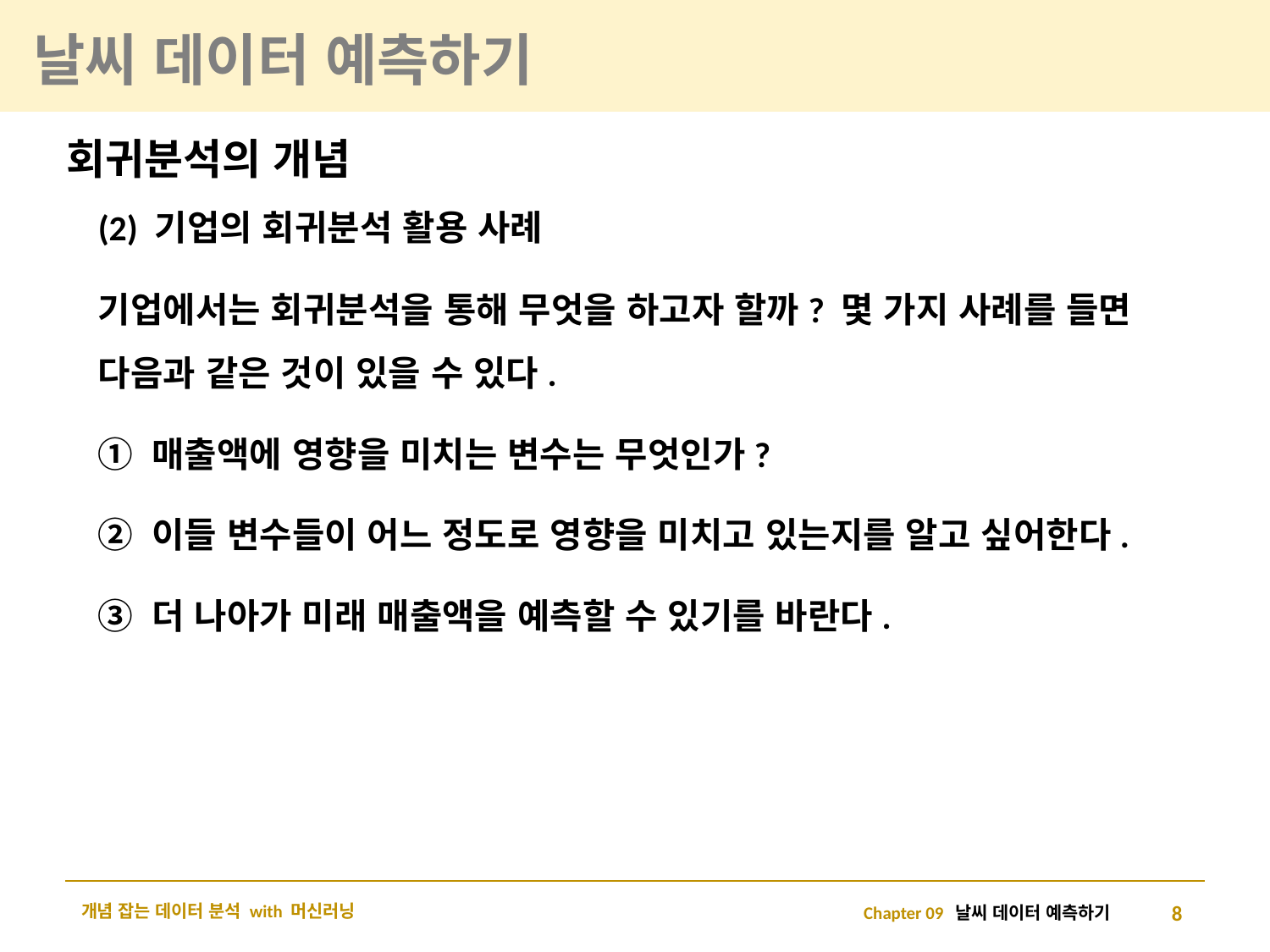

# 날씨 데이터 예측하기
회귀분석의 개념
(2) 기업의 회귀분석 활용 사례
기업에서는 회귀분석을 통해 무엇을 하고자 할까? 몇 가지 사례를 들면 다음과 같은 것이 있을 수 있다.
① 매출액에 영향을 미치는 변수는 무엇인가?
② 이들 변수들이 어느 정도로 영향을 미치고 있는지를 알고 싶어한다.
③ 더 나아가 미래 매출액을 예측할 수 있기를 바란다.